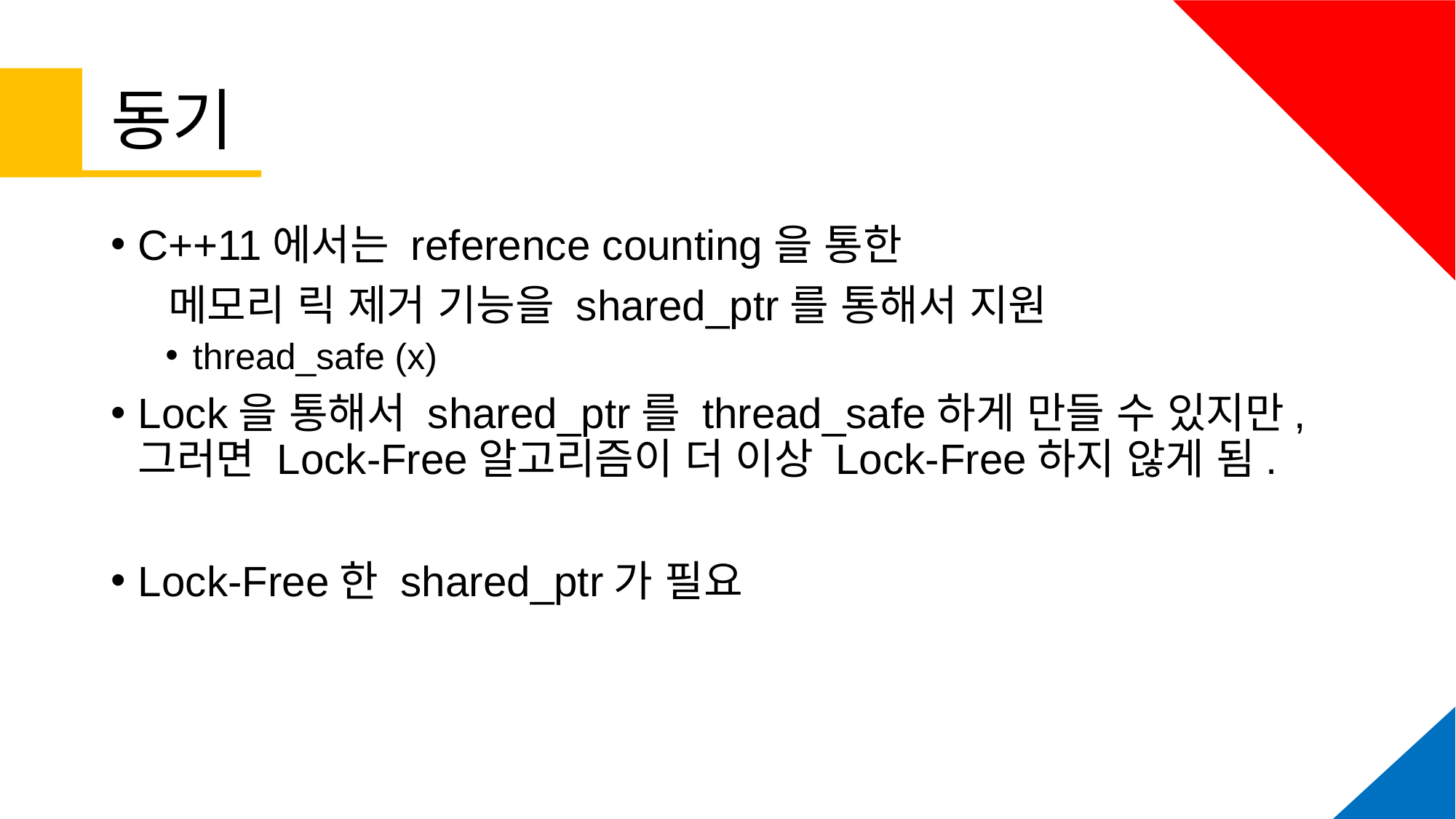

# 동기

C++11에서는 reference counting을 통한
    메모리 릭 제거 기능을 shared_ptr를 통해서 지원
thread_safe (x)
Lock을 통해서 shared_ptr를 thread_safe하게 만들 수 있지만, 그러면 Lock-Free알고리즘이 더 이상 Lock-Free하지 않게 됨.

Lock-Free한 shared_ptr가 필요